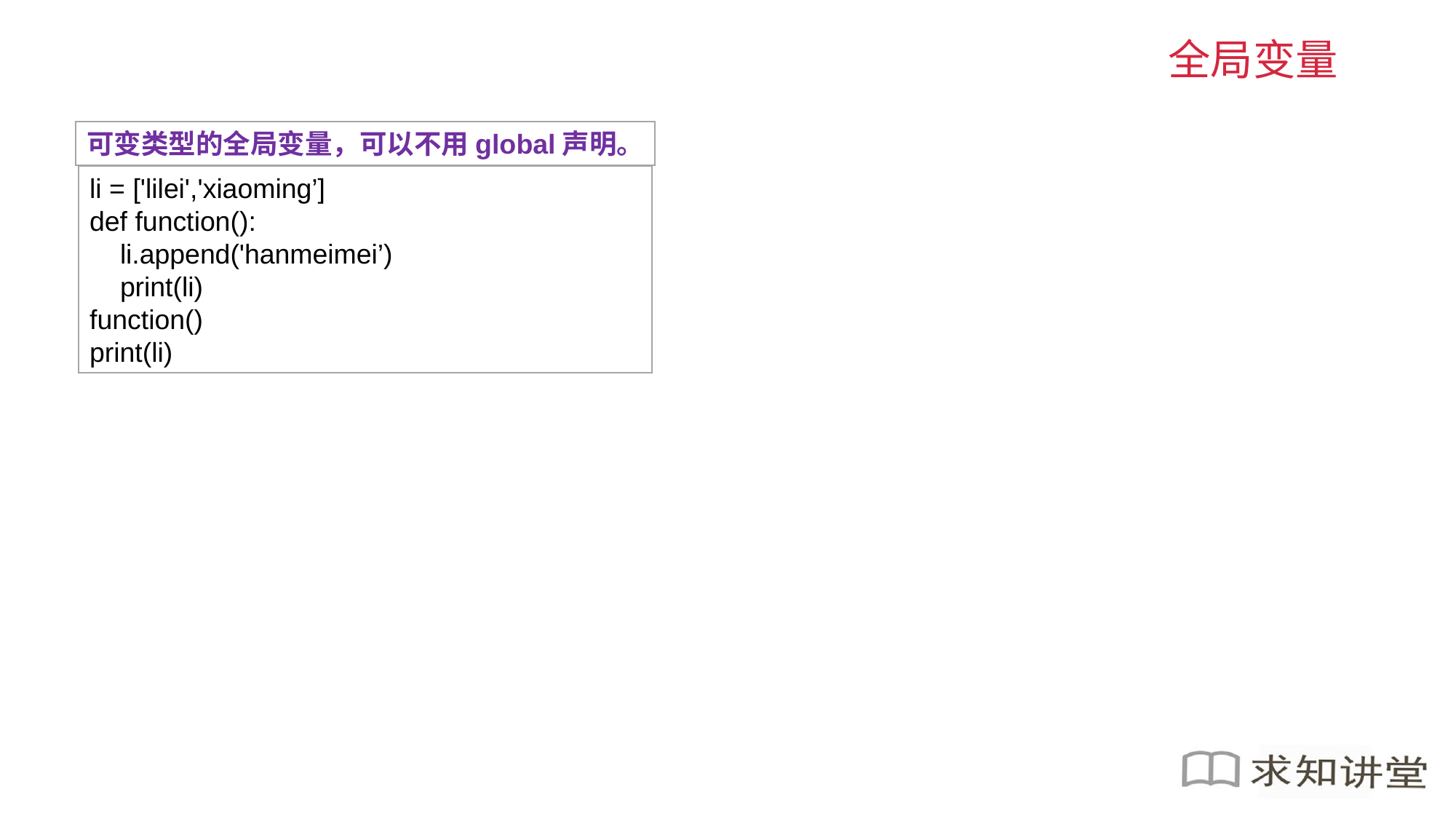

全局变量
可变类型的全局变量，可以不用global声明。
li = ['lilei','xiaoming’]
def function():
    li.append('hanmeimei’)
    print(li)
function()
print(li)